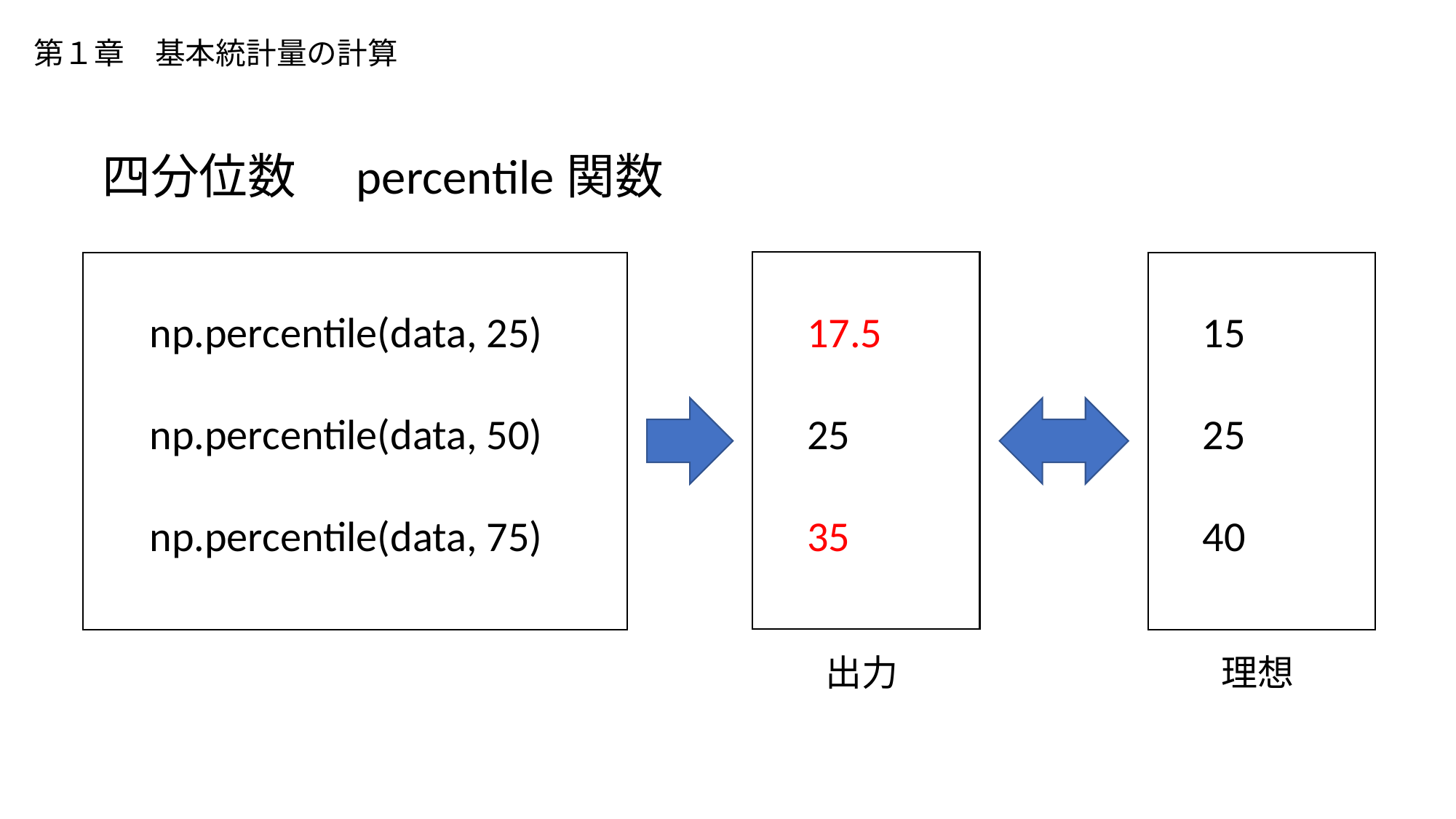

# 第１章　基本統計量の計算
四分位数　percentile関数

17.5

25

35

出力

np.percentile(data, 25)

np.percentile(data, 50)

np.percentile(data, 75)

15

25

40
理想